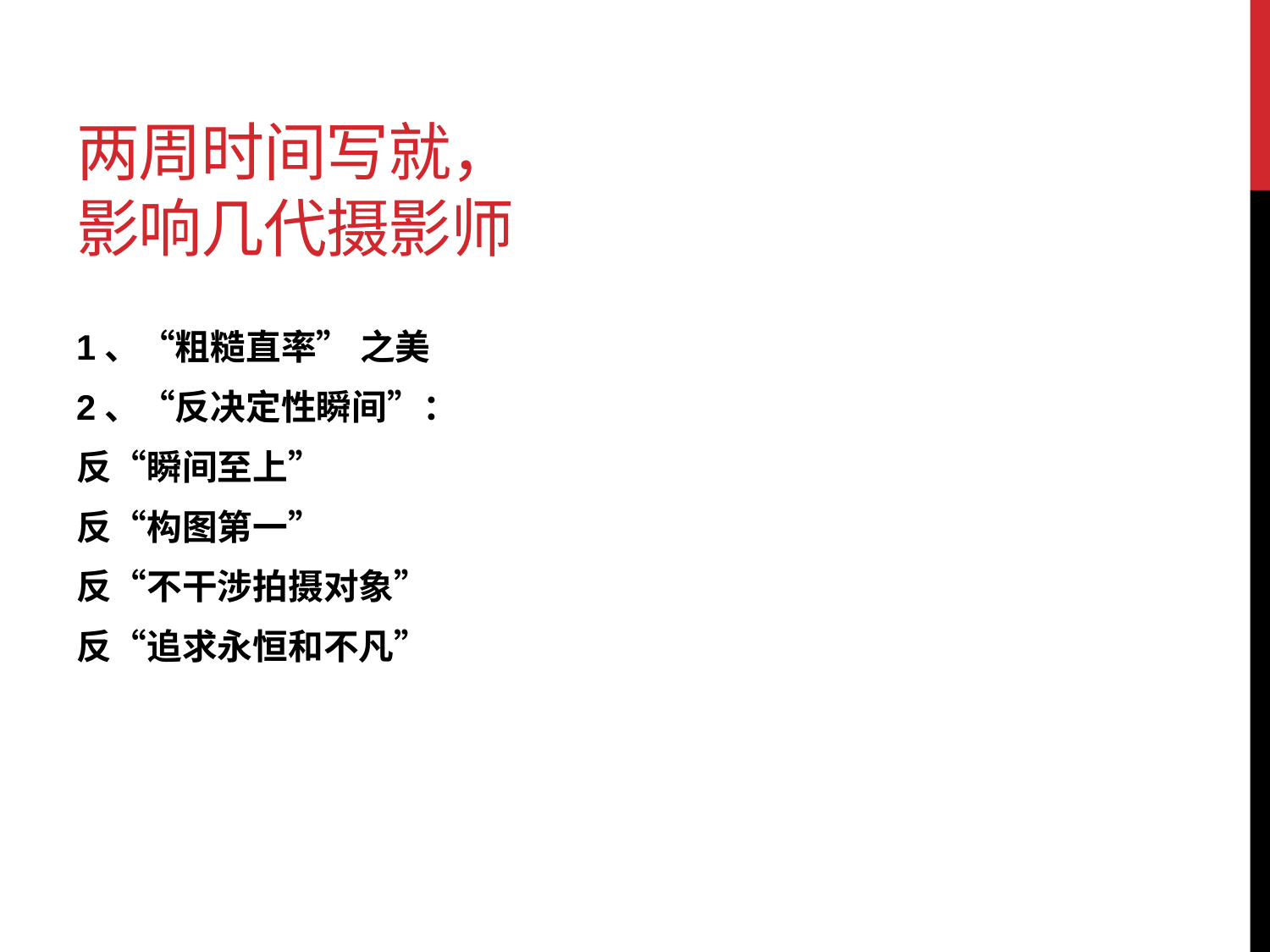

# 两周时间写就， 影响几代摄影师
1、“粗糙直率” 之美
2、“反决定性瞬间”：
反“瞬间至上”
反“构图第一”
反“不干涉拍摄对象”
反“追求永恒和不凡”